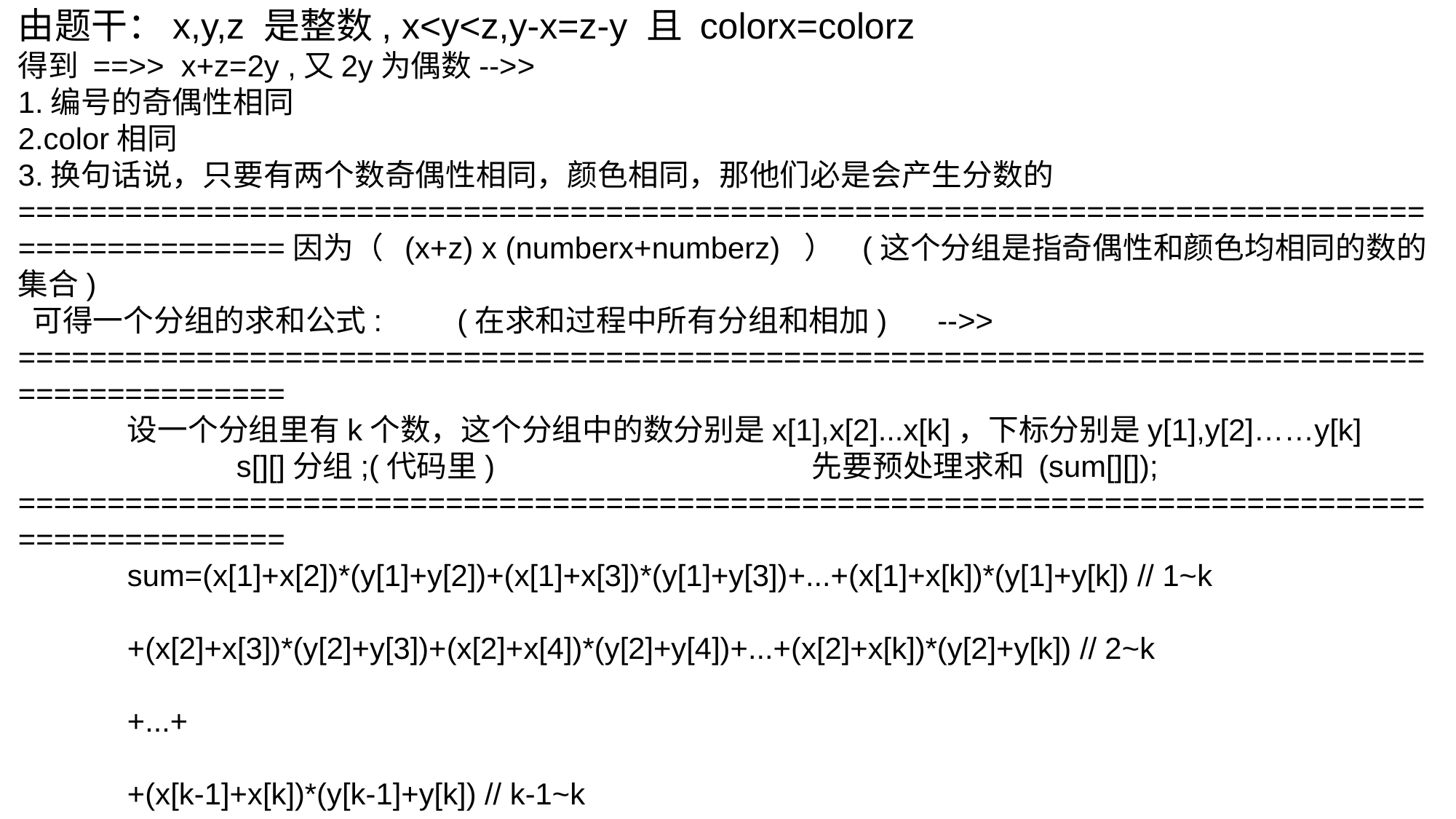

由题干：x,y,z 是整数, x<y<z,y-x=z-y 且 colorx=colorz
得到 ==>>  x+z=2y ,又2y为偶数-->>
1.编号的奇偶性相同
2.color相同
3.换句话说，只要有两个数奇偶性相同，颜色相同，那他们必是会产生分数的
==============================================================================================因为（  (x+z) x (numberx+numberz)  ）   (这个分组是指奇偶性和颜色均相同的数的集合)
 可得一个分组的求和公式:         (在求和过程中所有分组和相加)      -->>
==============================================================================================
	设一个分组里有k个数，这个分组中的数分别是x[1],x[2]...x[k]，下标分别是y[1],y[2]……y[k]
		s[][]分组;(代码里)                                     先要预处理求和 (sum[][]);
==============================================================================================
	sum=(x[1]+x[2])*(y[1]+y[2])+(x[1]+x[3])*(y[1]+y[3])+...+(x[1]+x[k])*(y[1]+y[k]) // 1~k

	+(x[2]+x[3])*(y[2]+y[3])+(x[2]+x[4])*(y[2]+y[4])+...+(x[2]+x[k])*(y[2]+y[k]) // 2~k

	+...+

	+(x[k-1]+x[k])*(y[k-1]+y[k]) // k-1~k
=============================================================================================